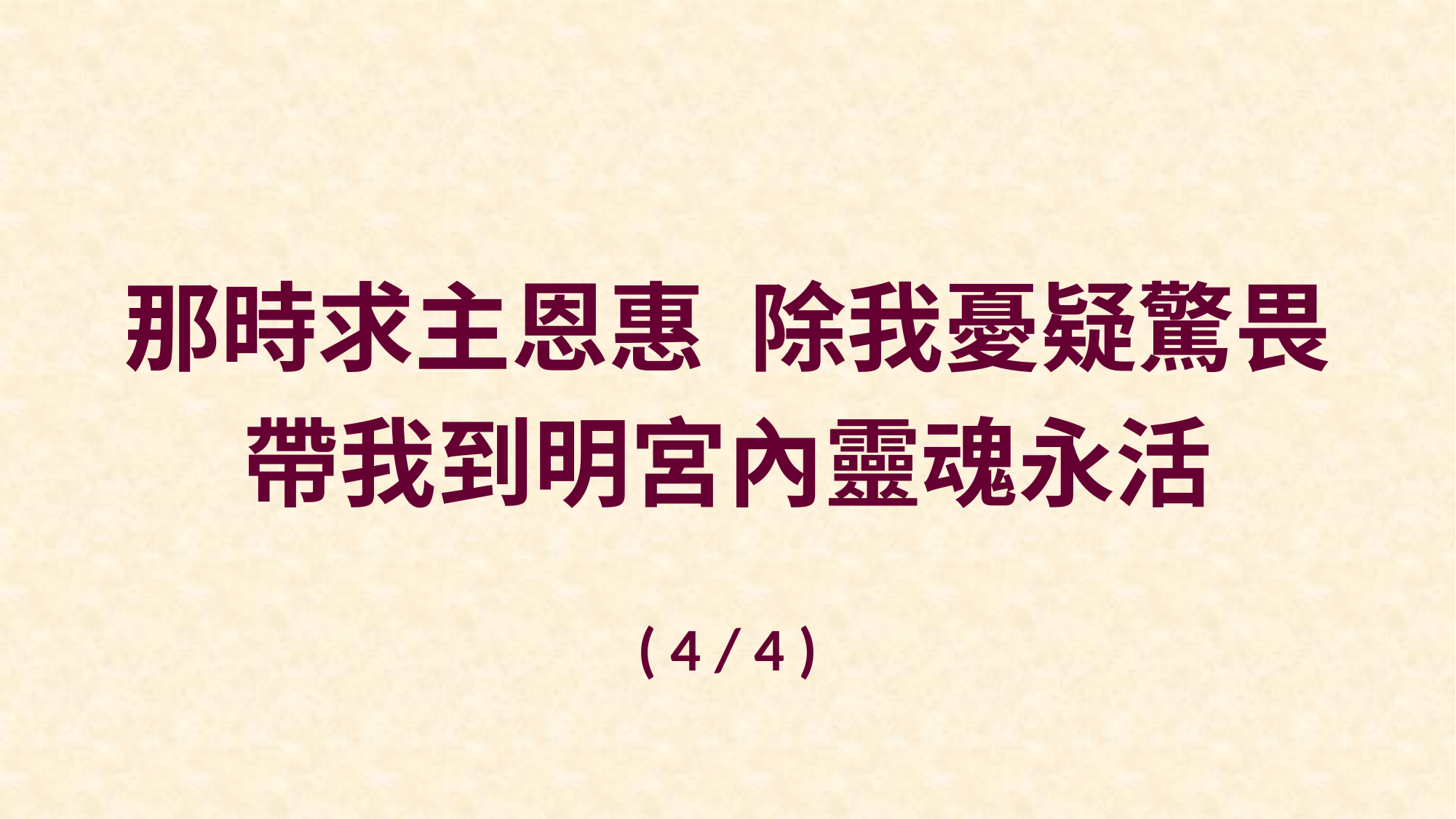

那時求主恩惠  除我憂疑驚畏
帶我到明宮內靈魂永活
( 4 / 4 )